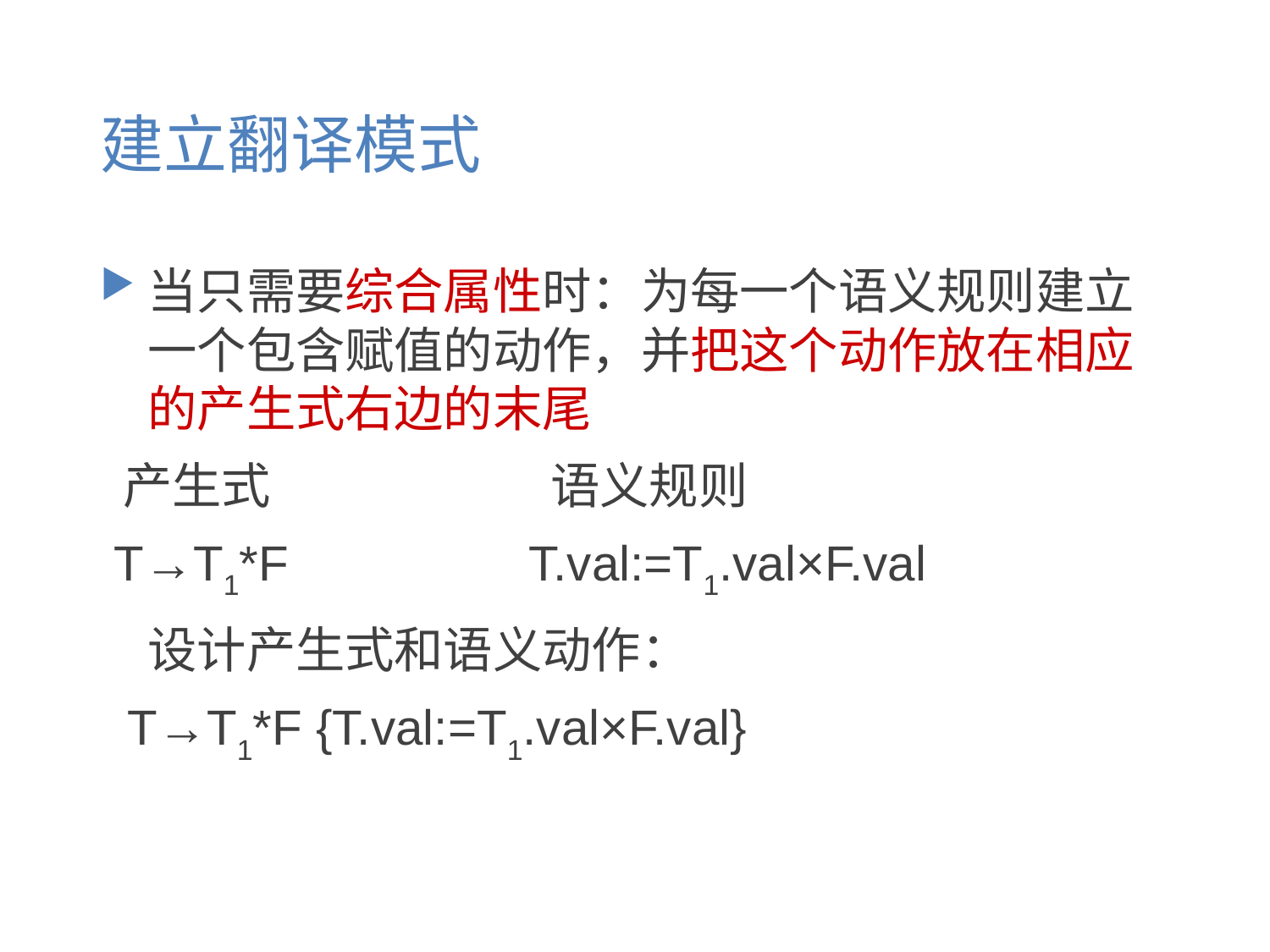

# 建立翻译模式
当只需要综合属性时：为每一个语义规则建立一个包含赋值的动作，并把这个动作放在相应的产生式右边的末尾
 产生式			  语义规则
 T→T1*F		T.val:=T1.val×F.val
	设计产生式和语义动作：
  T→T1*F {T.val:=T1.val×F.val}